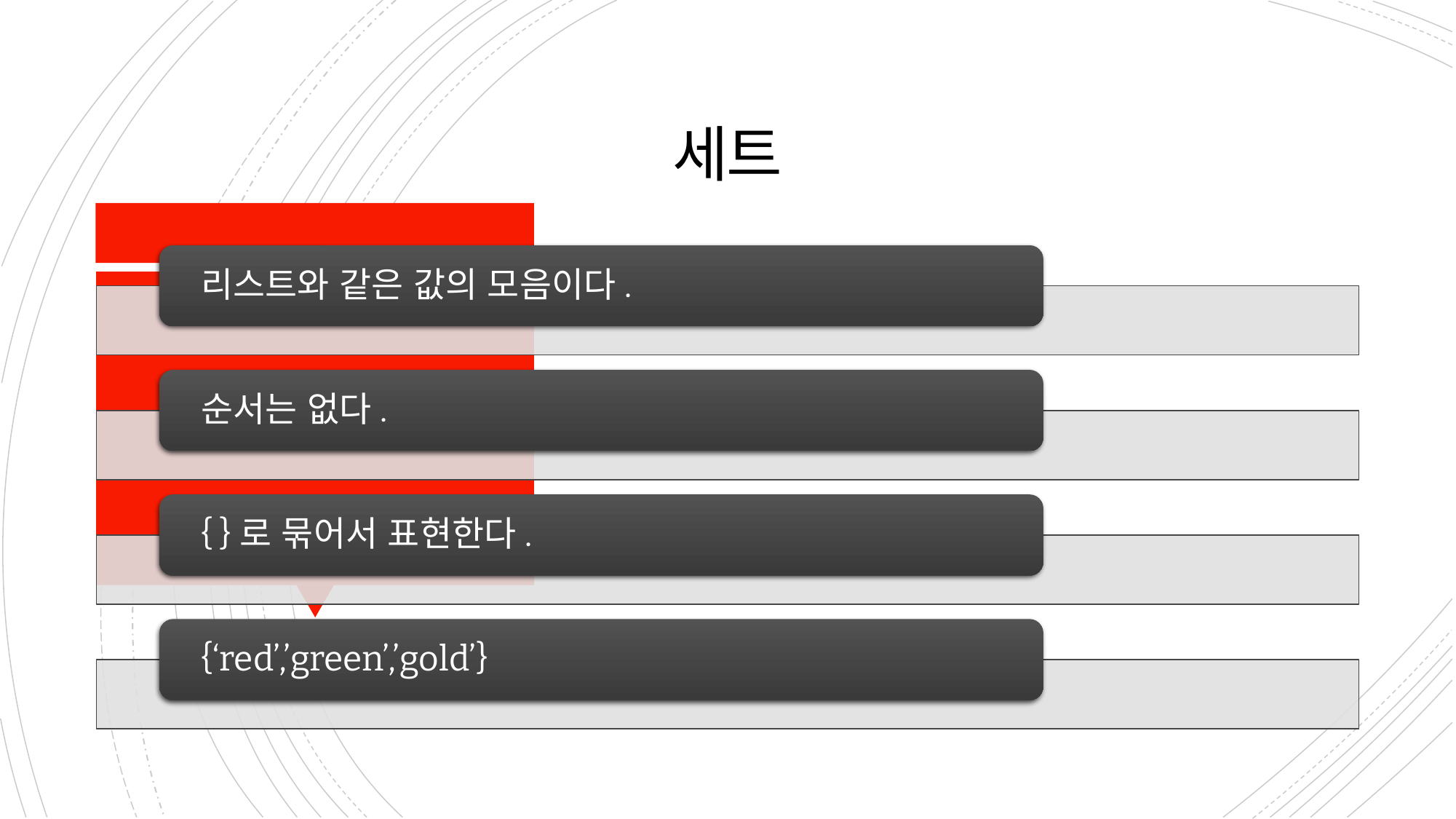

# 세트
리스트와 같은 값의 모음이다.
순서는 없다.
{ }로 묶어서 표현한다.
{‘red’,’green’,’gold’}